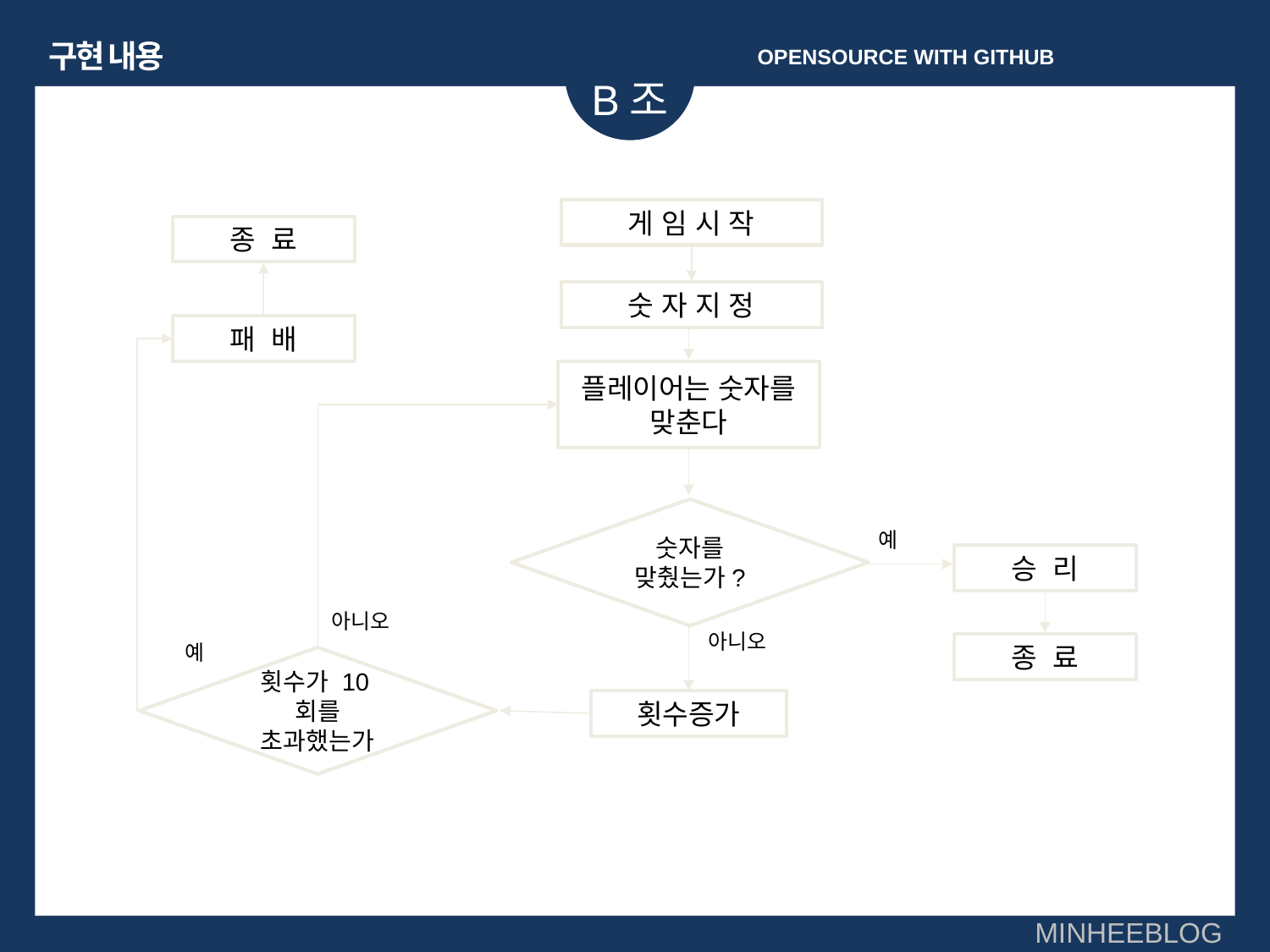

구현 내용
OPENSOURCE WITH GITHUB
B조

게 임 시 작
종  료
숫 자 지 정
패  배
플레이어는 숫자를 맞춘다
숫자를 맞췄는가?
예
승  리
아니오
아니오
예
종  료
횟수가 10회를 초과했는가
횟수증가
소제목

MINHEEBLOG